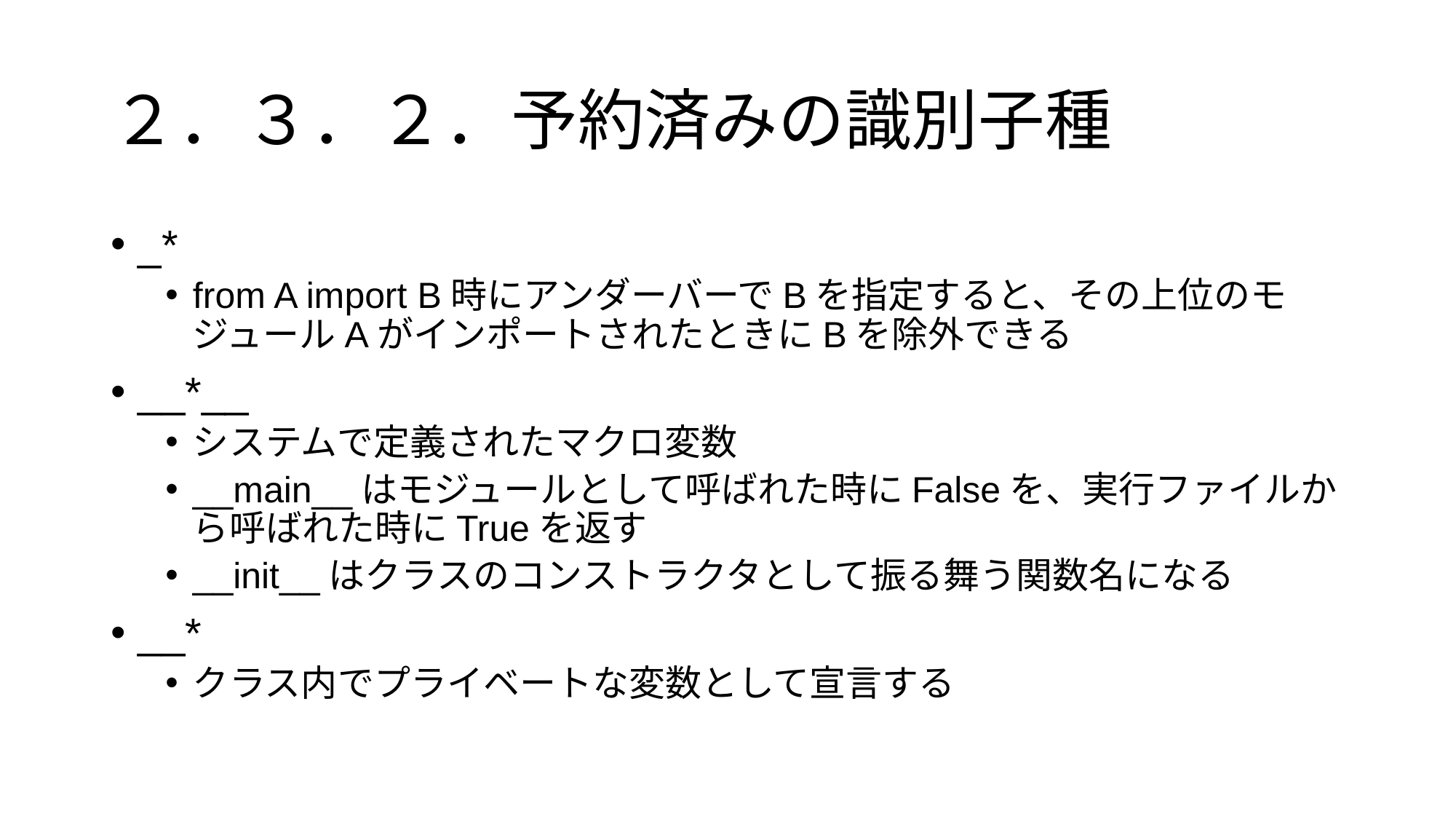

# ２．３．２．予約済みの識別子種
_*
from A import B時にアンダーバーでBを指定すると、その上位のモジュールAがインポートされたときにBを除外できる
__*__
システムで定義されたマクロ変数
__main__はモジュールとして呼ばれた時にFalseを、実行ファイルから呼ばれた時にTrueを返す
__init__はクラスのコンストラクタとして振る舞う関数名になる
__*
クラス内でプライベートな変数として宣言する